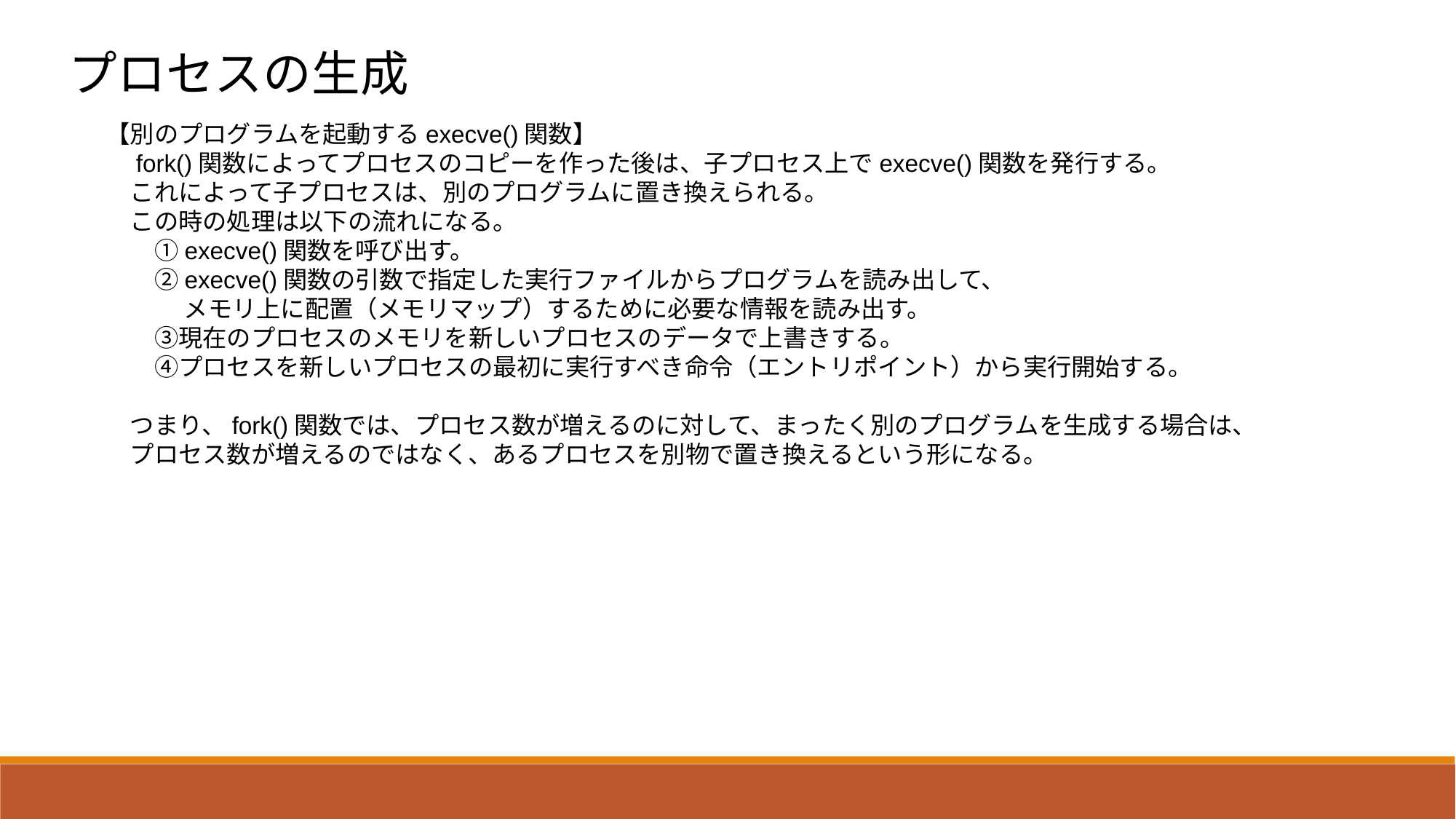

プロセスの生成
【別のプログラムを起動するexecve()関数】
　fork()関数によってプロセスのコピーを作った後は、子プロセス上でexecve()関数を発行する。
　これによって子プロセスは、別のプログラムに置き換えられる。
　この時の処理は以下の流れになる。
　　①execve()関数を呼び出す。
　　②execve()関数の引数で指定した実行ファイルからプログラムを読み出して、
　　　 メモリ上に配置（メモリマップ）するために必要な情報を読み出す。
　　③現在のプロセスのメモリを新しいプロセスのデータで上書きする。
　　④プロセスを新しいプロセスの最初に実行すべき命令（エントリポイント）から実行開始する。

　つまり、fork()関数では、プロセス数が増えるのに対して、まったく別のプログラムを生成する場合は、
　プロセス数が増えるのではなく、あるプロセスを別物で置き換えるという形になる。